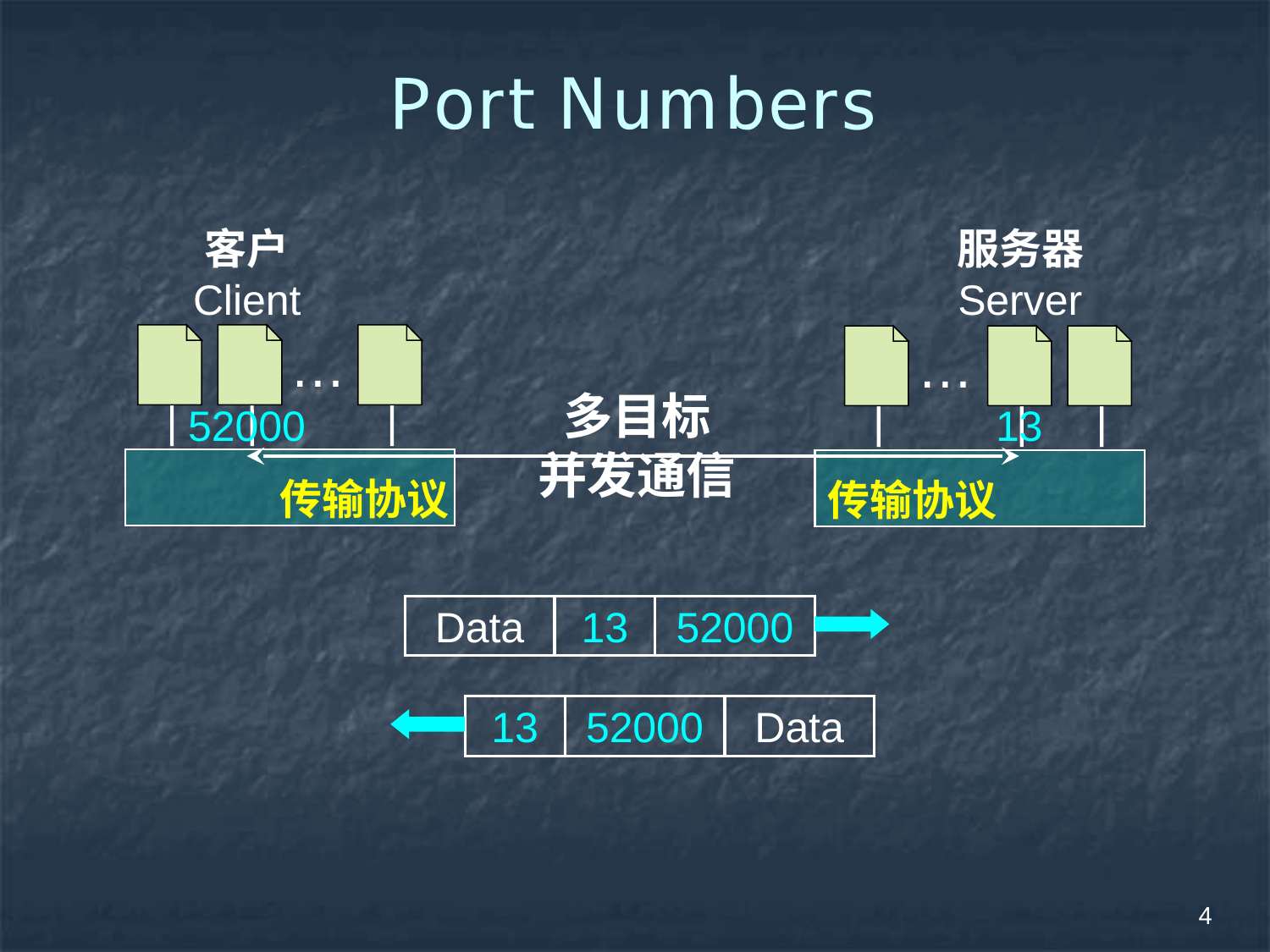

# Port Numbers
客户
Client
服务器
Server
…

…

多目标
并发通信
52000
13

传输协议
传输协议
Data
13
52000

13
52000
Data

4